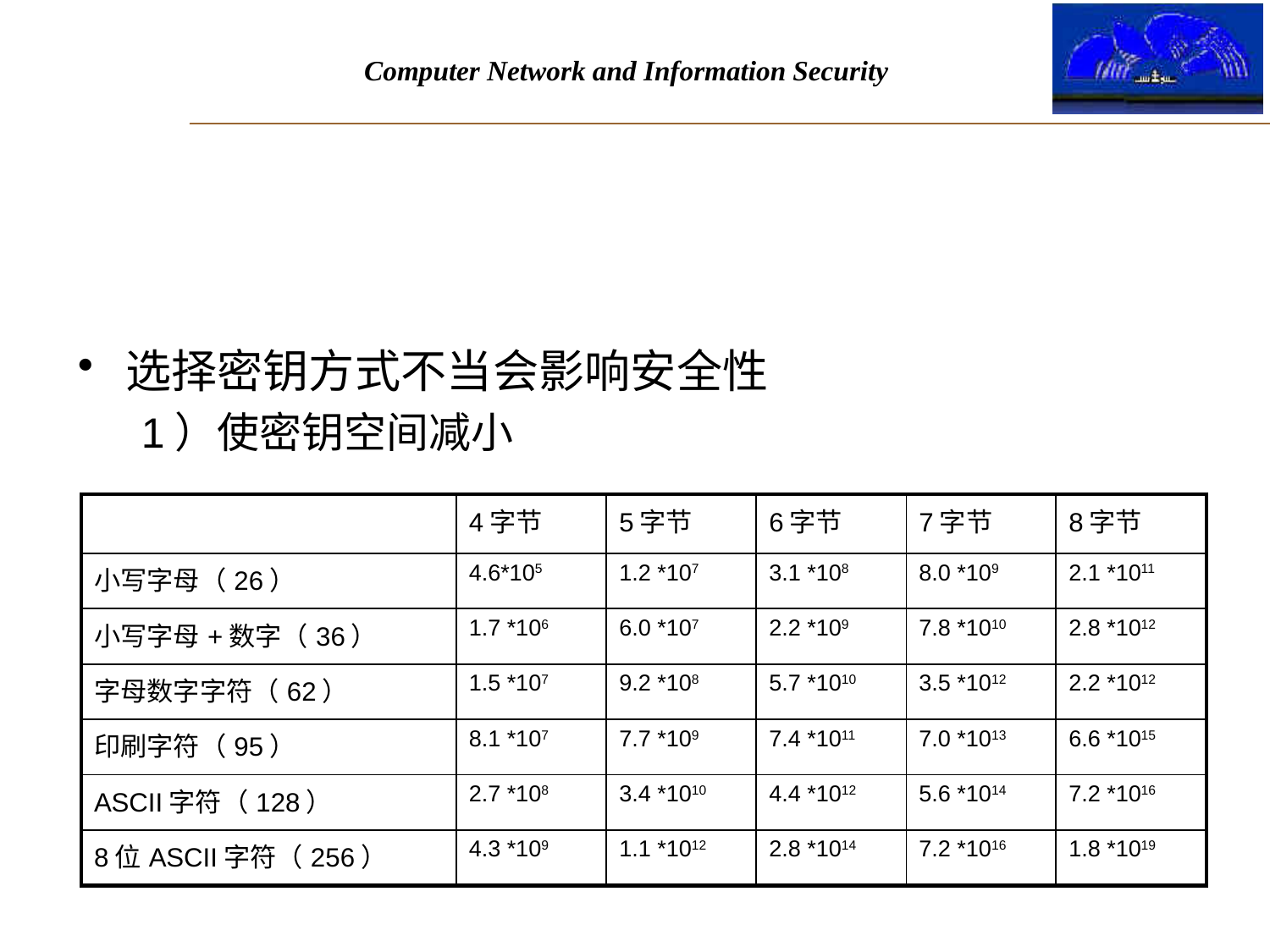

#
选择密钥方式不当会影响安全性
1）使密钥空间减小

|  | 4字节 | 5字节 | 6字节 | 7字节 | 8字节 |
| --- | --- | --- | --- | --- | --- |
| 小写字母（26） | 4.6\*105 | 1.2 \*107 | 3.1 \*108 | 8.0 \*109 | 2.1 \*1011 |
| 小写字母+数字（36） | 1.7 \*106 | 6.0 \*107 | 2.2 \*109 | 7.8 \*1010 | 2.8 \*1012 |
| 字母数字字符（62） | 1.5 \*107 | 9.2 \*108 | 5.7 \*1010 | 3.5 \*1012 | 2.2 \*1012 |
| 印刷字符（95） | 8.1 \*107 | 7.7 \*109 | 7.4 \*1011 | 7.0 \*1013 | 6.6 \*1015 |
| ASCII字符（128） | 2.7 \*108 | 3.4 \*1010 | 4.4 \*1012 | 5.6 \*1014 | 7.2 \*1016 |
| 8位ASCII字符（256） | 4.3 \*109 | 1.1 \*1012 | 2.8 \*1014 | 7.2 \*1016 | 1.8 \*1019 |